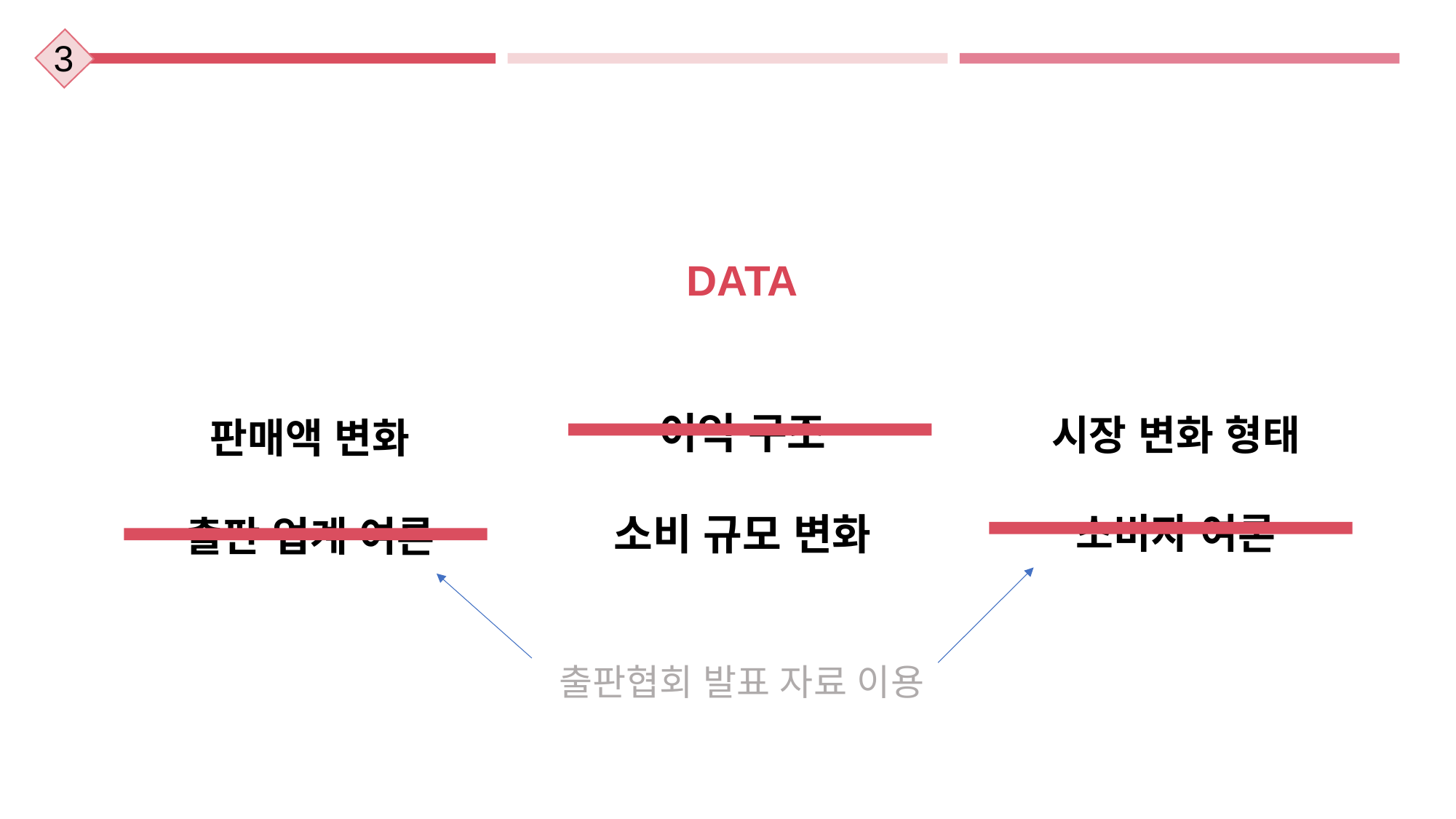

3

DATA

이익 구조

소비 규모 변화

판매액 변화

출판 업계 여론

시장 변화 형태

소비자 여론

출판협회 발표 자료 이용